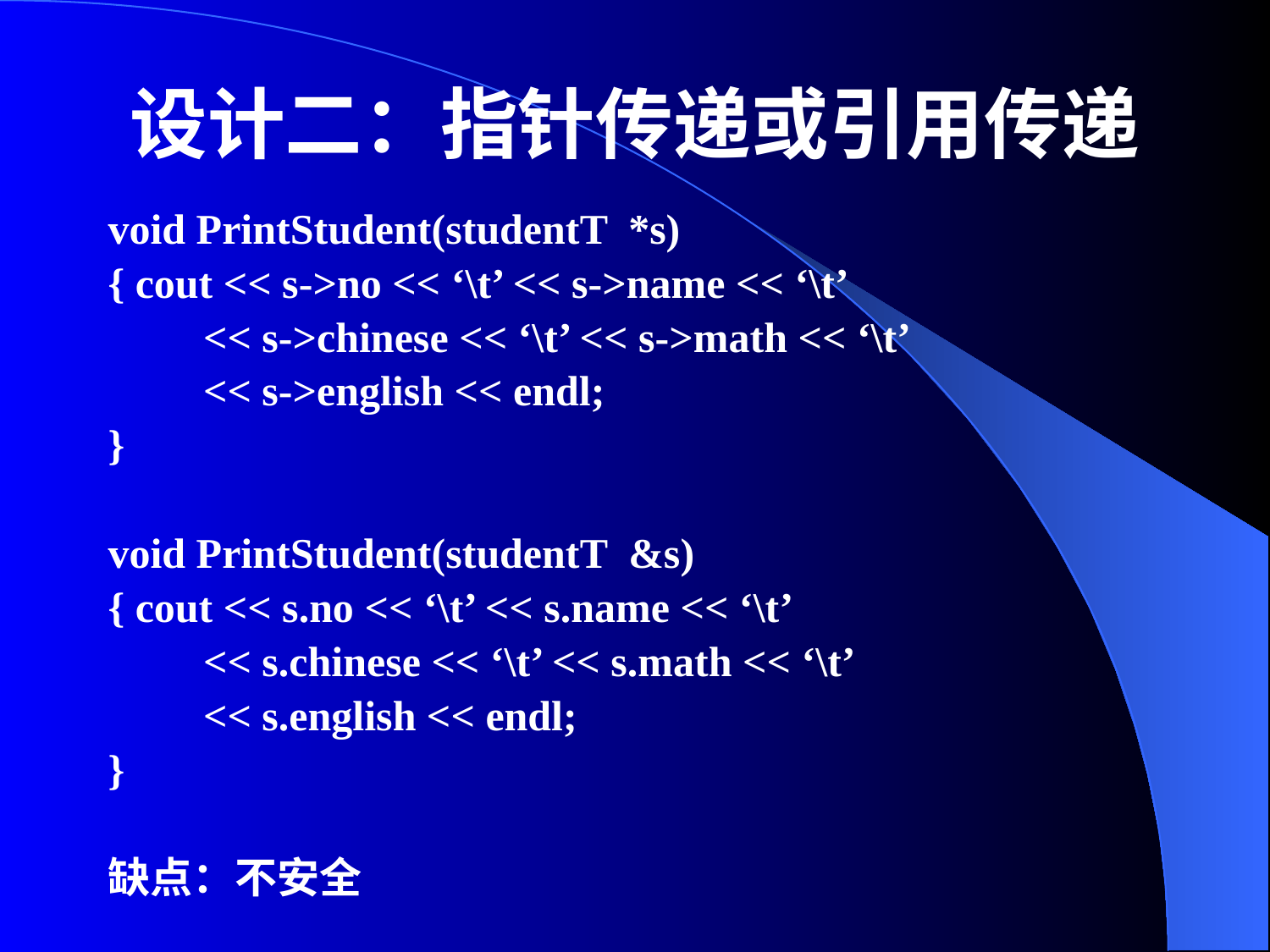

# 设计二：指针传递或引用传递
void PrintStudent(studentT  *s)
{ cout << s->no << ‘\t’ << s->name << ‘\t’
         << s->chinese << ‘\t’ << s->math << ‘\t’
         << s->english << endl;
}

void PrintStudent(studentT  &s)
{ cout << s.no << ‘\t’ << s.name << ‘\t’
         << s.chinese << ‘\t’ << s.math << ‘\t’
         << s.english << endl;
}

缺点：不安全